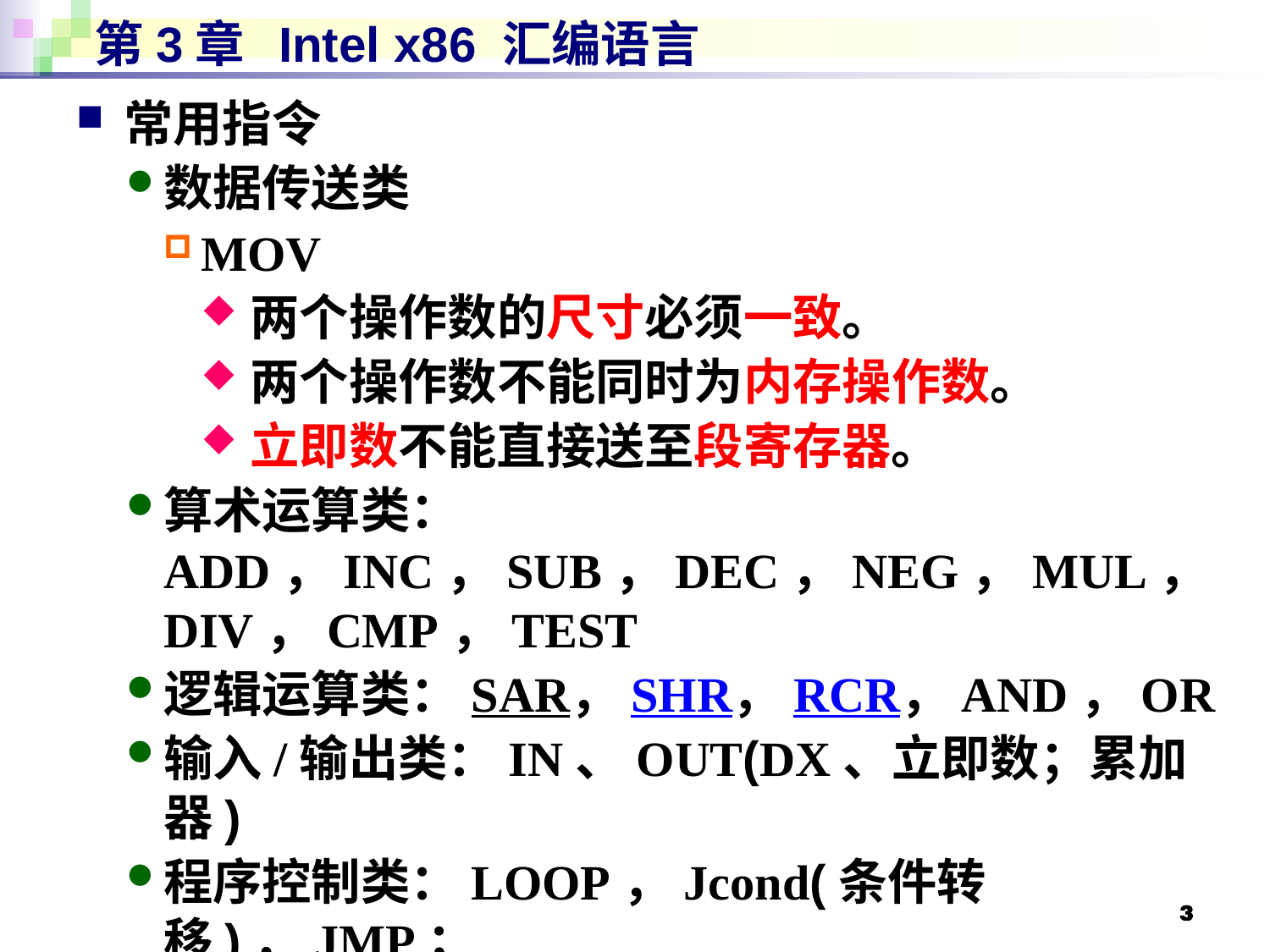

# 第3章  Intel x86 汇编语言
常用指令
数据传送类
MOV
两个操作数的尺寸必须一致。
两个操作数不能同时为内存操作数。
立即数不能直接送至段寄存器。
算术运算类：ADD，INC，SUB，DEC，NEG，MUL，DIV，CMP，TEST
逻辑运算类：SAR，SHR，RCR，AND，OR
输入/输出类：IN、OUT(DX、立即数；累加器)
程序控制类：LOOP，Jcond(条件转移)，JMP；
CALL，RET；INT，IRET
3